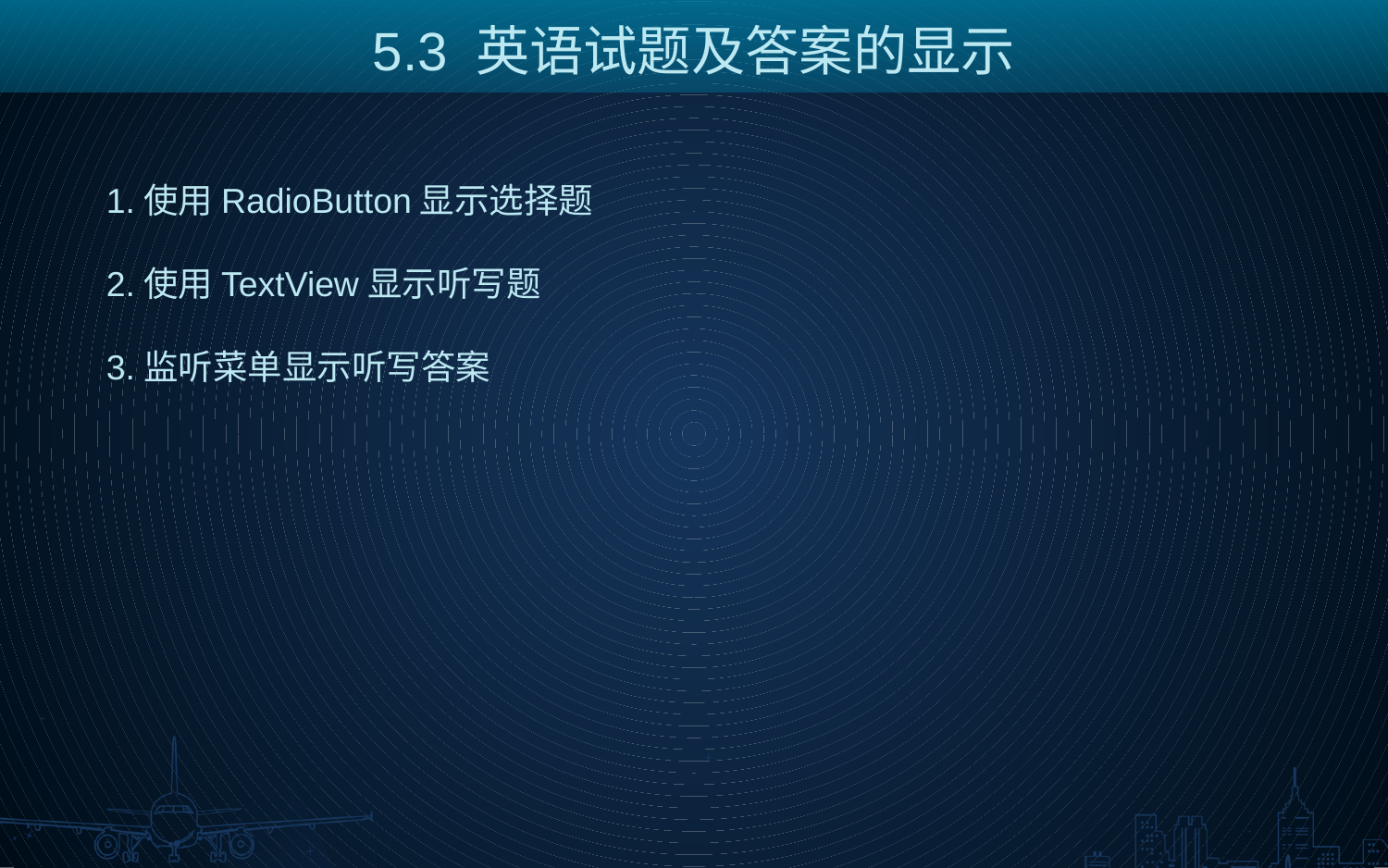

5.3 英语试题及答案的显示
1.使用RadioButton显示选择题

2.使用TextView显示听写题

3.监听菜单显示听写答案